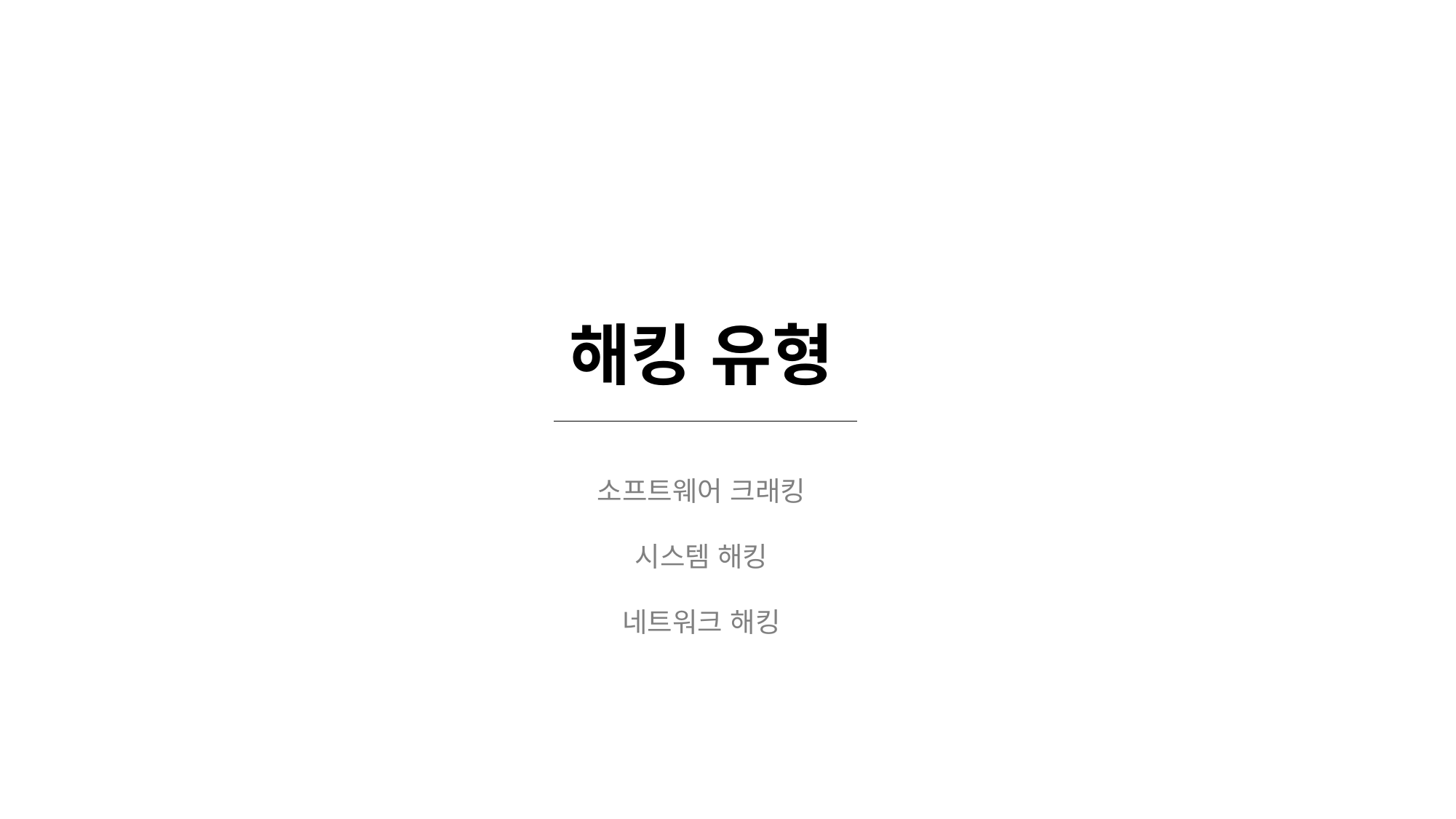

해킹 유형
소프트웨어 크래킹
시스템 해킹
네트워크 해킹